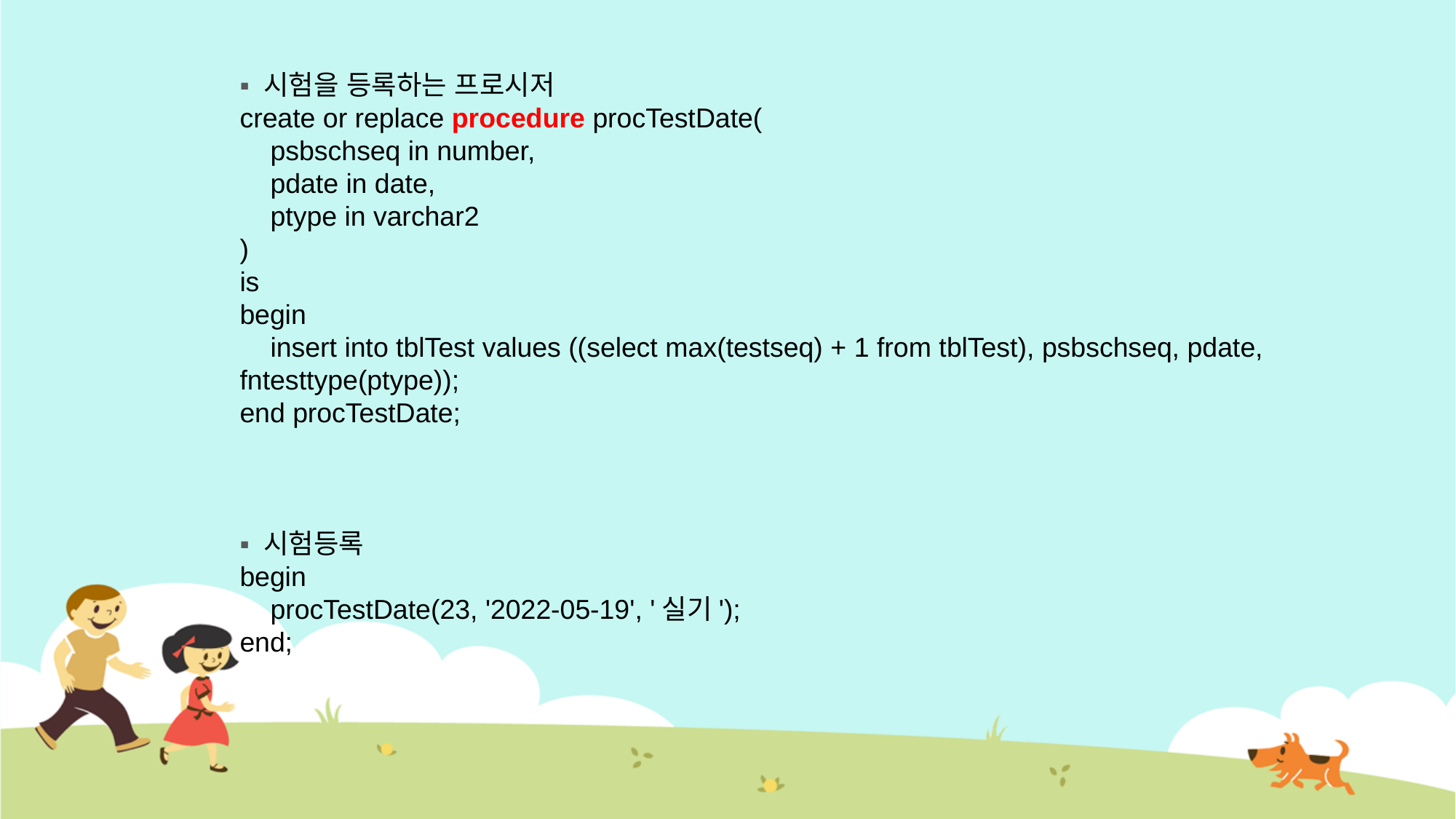

▪ 시험을 등록하는 프로시저
create or replace procedure procTestDate(
    psbschseq in number,
    pdate in date,
    ptype in varchar2
)
is
begin
    insert into tblTest values ((select max(testseq) + 1 from tblTest), psbschseq, pdate, fntesttype(ptype));
end procTestDate;

▪ 시험등록
begin
    procTestDate(23, '2022-05-19', '실기');
end;